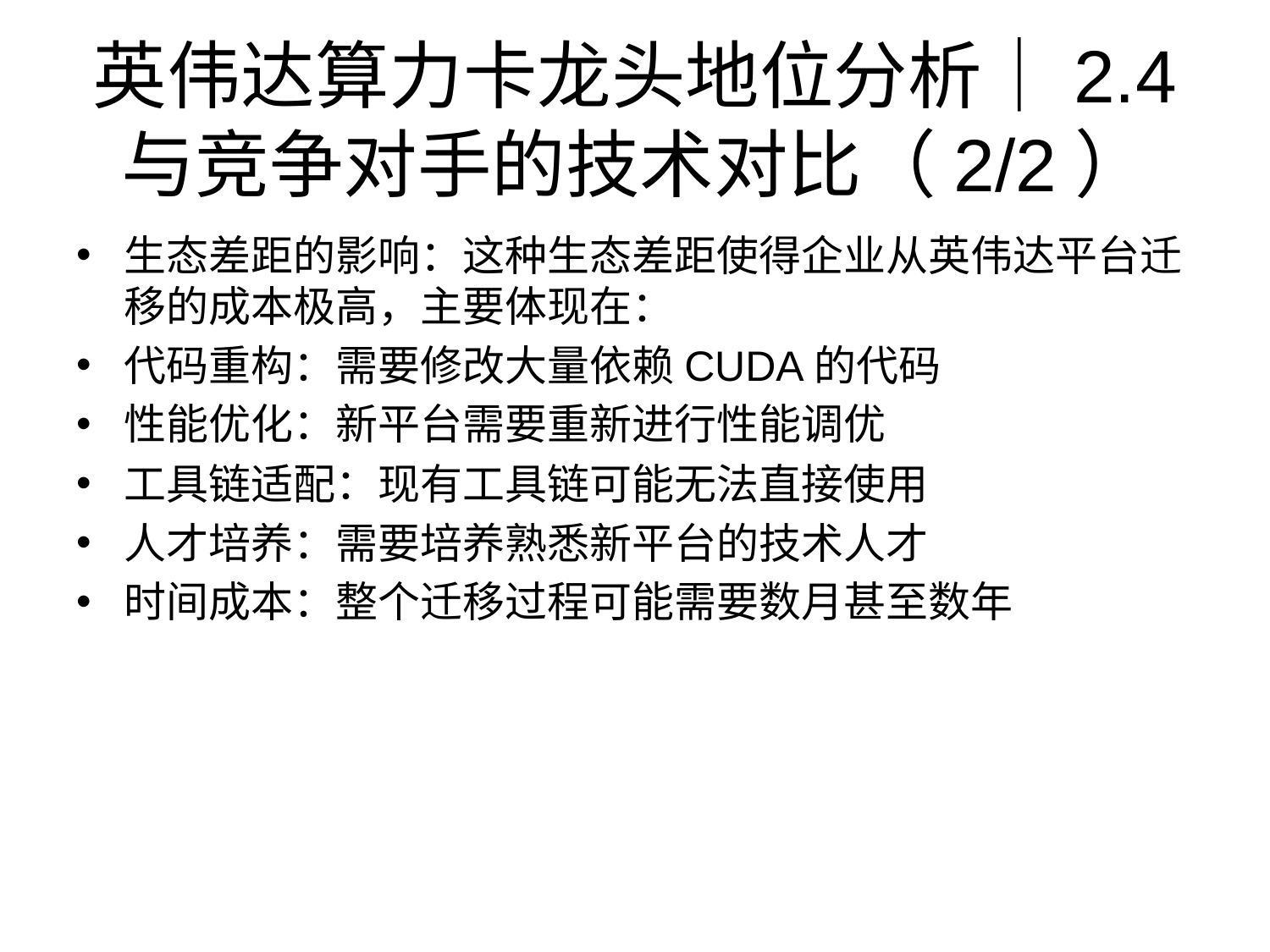

# 英伟达算力卡龙头地位分析｜2.4 与竞争对手的技术对比（2/2）
生态差距的影响：这种生态差距使得企业从英伟达平台迁移的成本极高，主要体现在：
代码重构：需要修改大量依赖CUDA的代码
性能优化：新平台需要重新进行性能调优
工具链适配：现有工具链可能无法直接使用
人才培养：需要培养熟悉新平台的技术人才
时间成本：整个迁移过程可能需要数月甚至数年